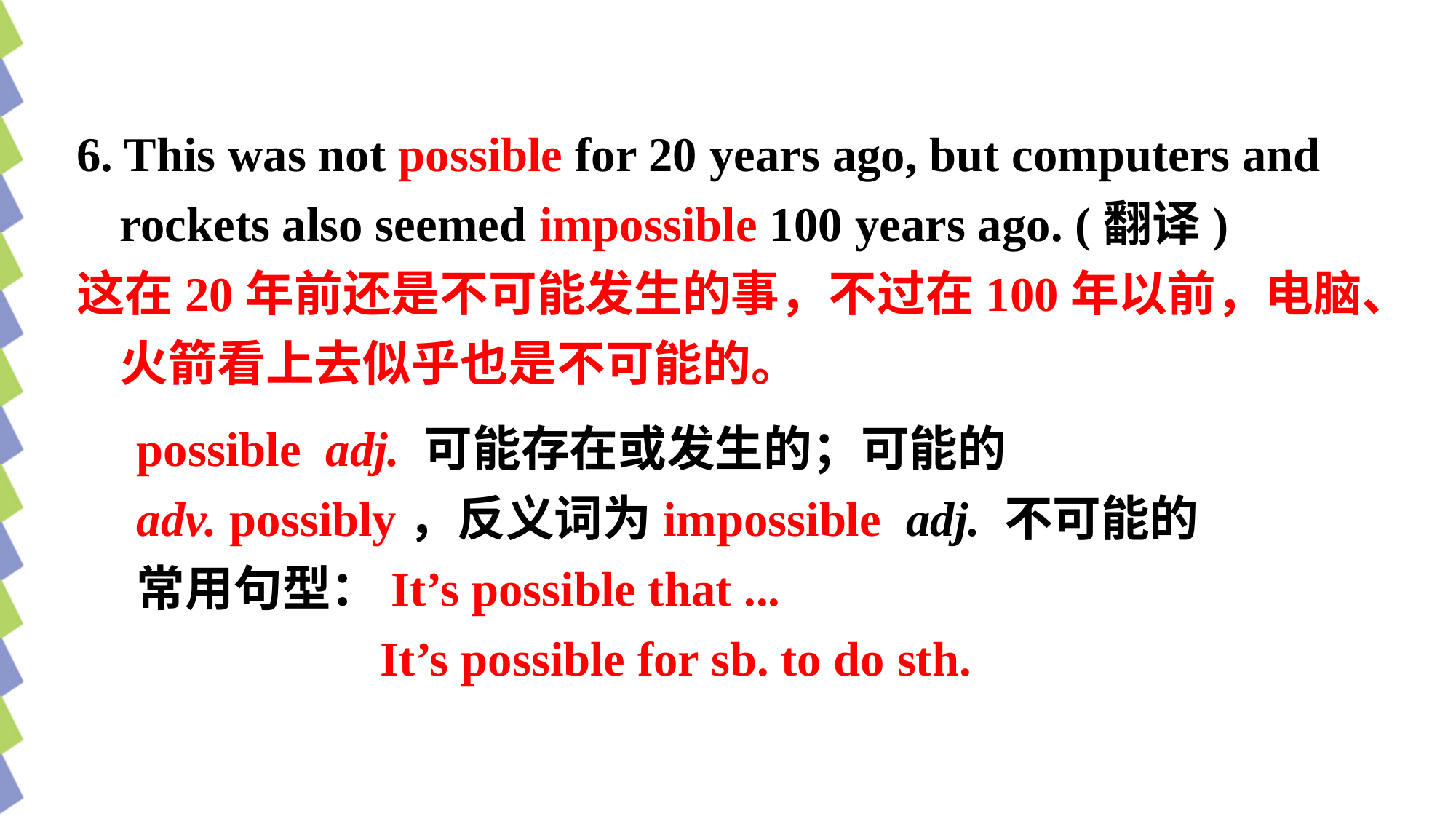

6. This was not possible for 20 years ago, but computers and rockets also seemed impossible 100 years ago. (翻译)
这在20年前还是不可能发生的事，不过在100年以前，电脑、火箭看上去似乎也是不可能的。
possible  adj. 可能存在或发生的；可能的
adv. possibly，反义词为impossible  adj. 不可能的
常用句型：It’s possible that ...
                    It’s possible for sb. to do sth.